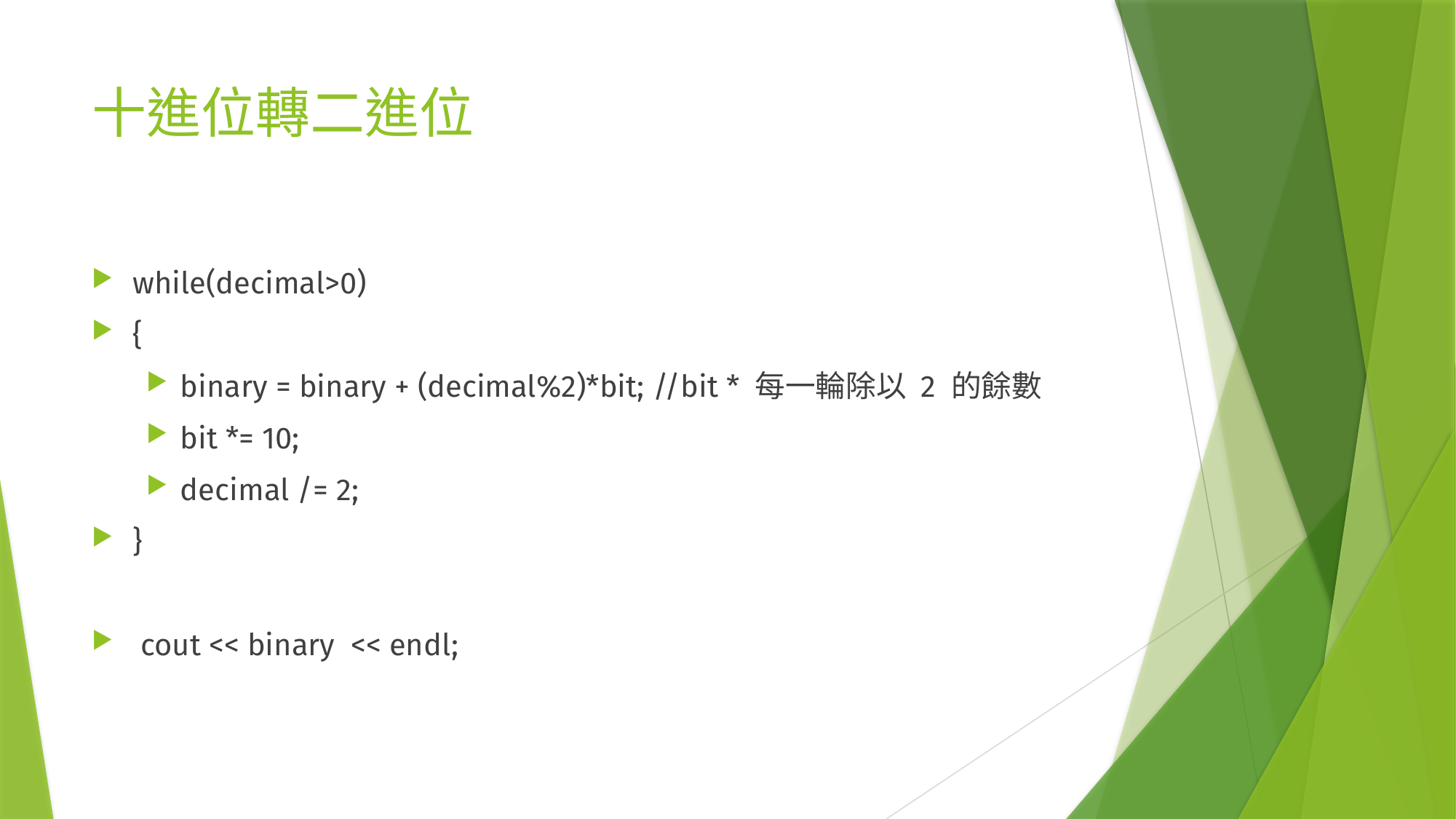

# 十進位轉二進位
while(decimal>0)
{
binary = binary + (decimal%2)*bit; //bit * 每一輪除以 2 的餘數
bit *= 10;
decimal /= 2;
}

 cout << binary  << endl;